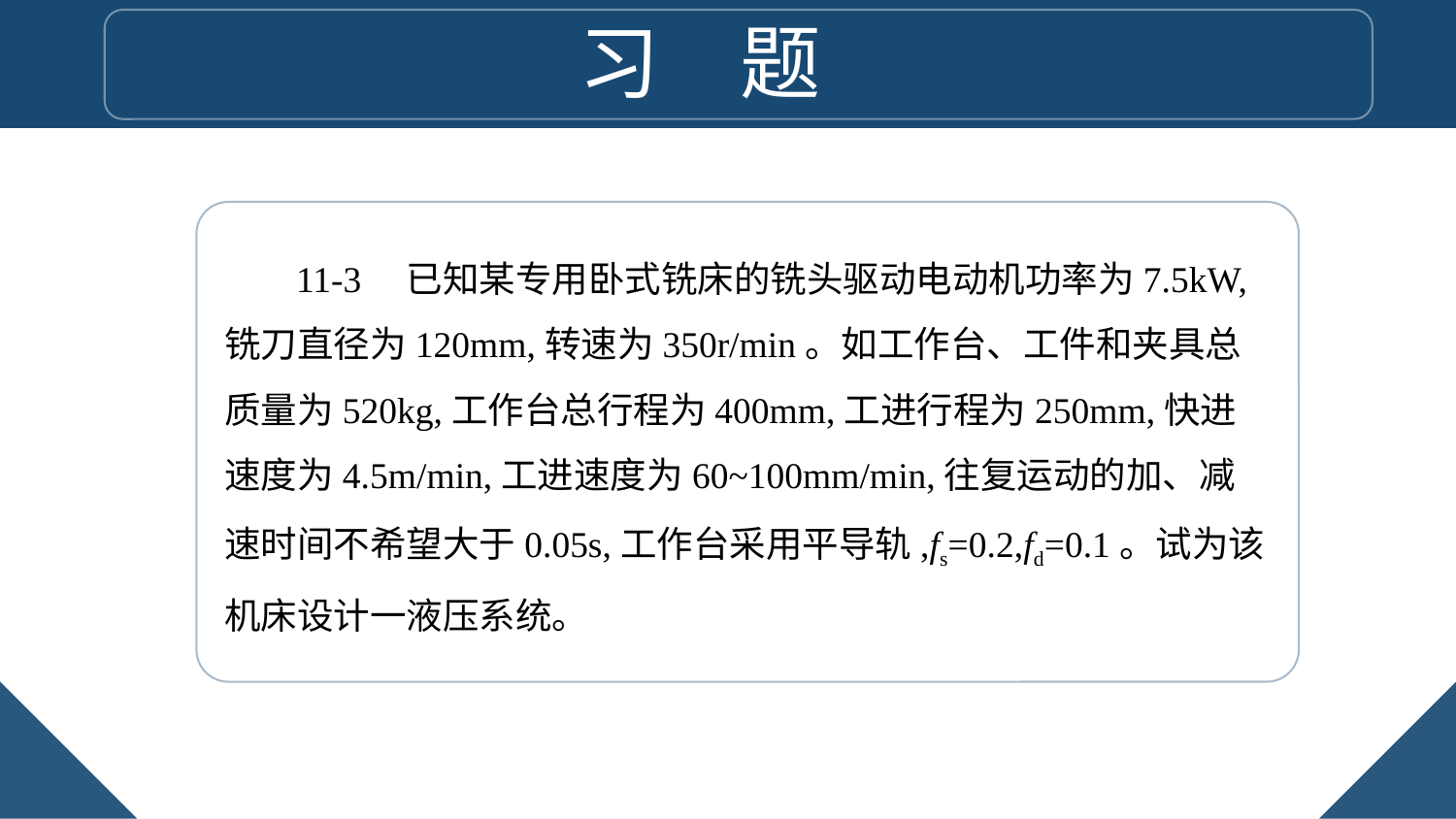

习　题

11-3　已知某专用卧式铣床的铣头驱动电动机功率为7.5kW,铣刀直径为120mm,转速为350r/min。如工作台、工件和夹具总质量为520kg,工作台总行程为400mm,工进行程为250mm,快进速度为4.5m/min,工进速度为60~100mm/min,往复运动的加、减速时间不希望大于0.05s,工作台采用平导轨,fs=0.2,fd=0.1。试为该机床设计一液压系统。